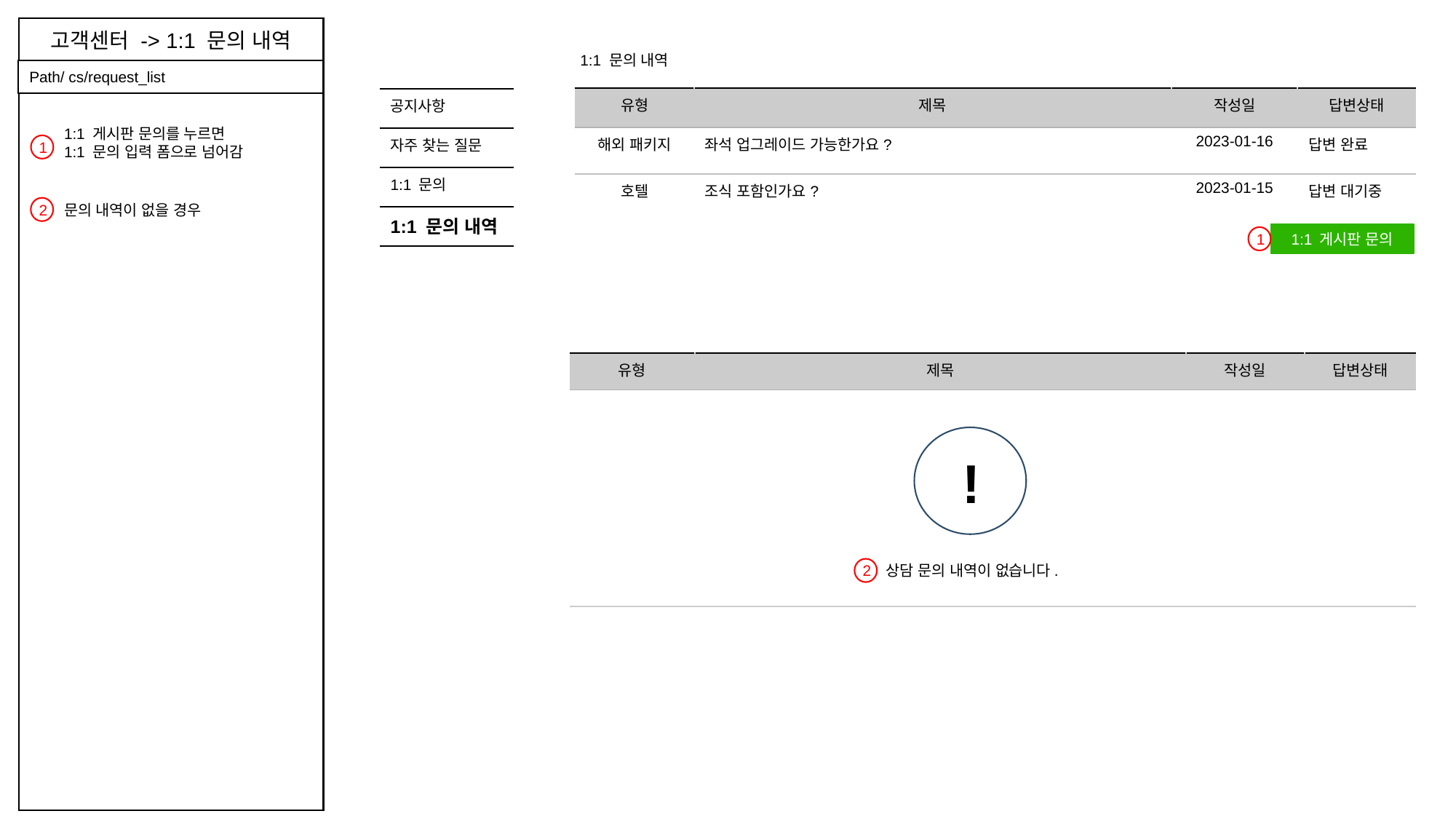

고객센터 -> 1:1 문의 내역
1:1 문의 내역
Path/ cs/request_list

| 유형 | 제목 | 작성일 | 답변상태 |
| --- | --- | --- | --- |
| 해외 패키지 | 좌석 업그레이드 가능한가요? | 2023-01-16 | 답변 완료 |
| 호텔 | 조식 포함인가요? | 2023-01-15 | 답변 대기중 |
| 공지사항 |
| --- |
| 자주 찾는 질문 |
| 1:1 문의 |
| 1:1 문의 내역 |
1:1 게시판 문의를 누르면
1:1 문의 입력 폼으로 넘어감
1
문의 내역이 없을 경우
2
1:1 게시판 문의
1
| 유형 | 제목 | 작성일 | 답변상태 |
| --- | --- | --- | --- |
|  |  |  |  |
!
!
상담 문의 내역이 없습니다.
2